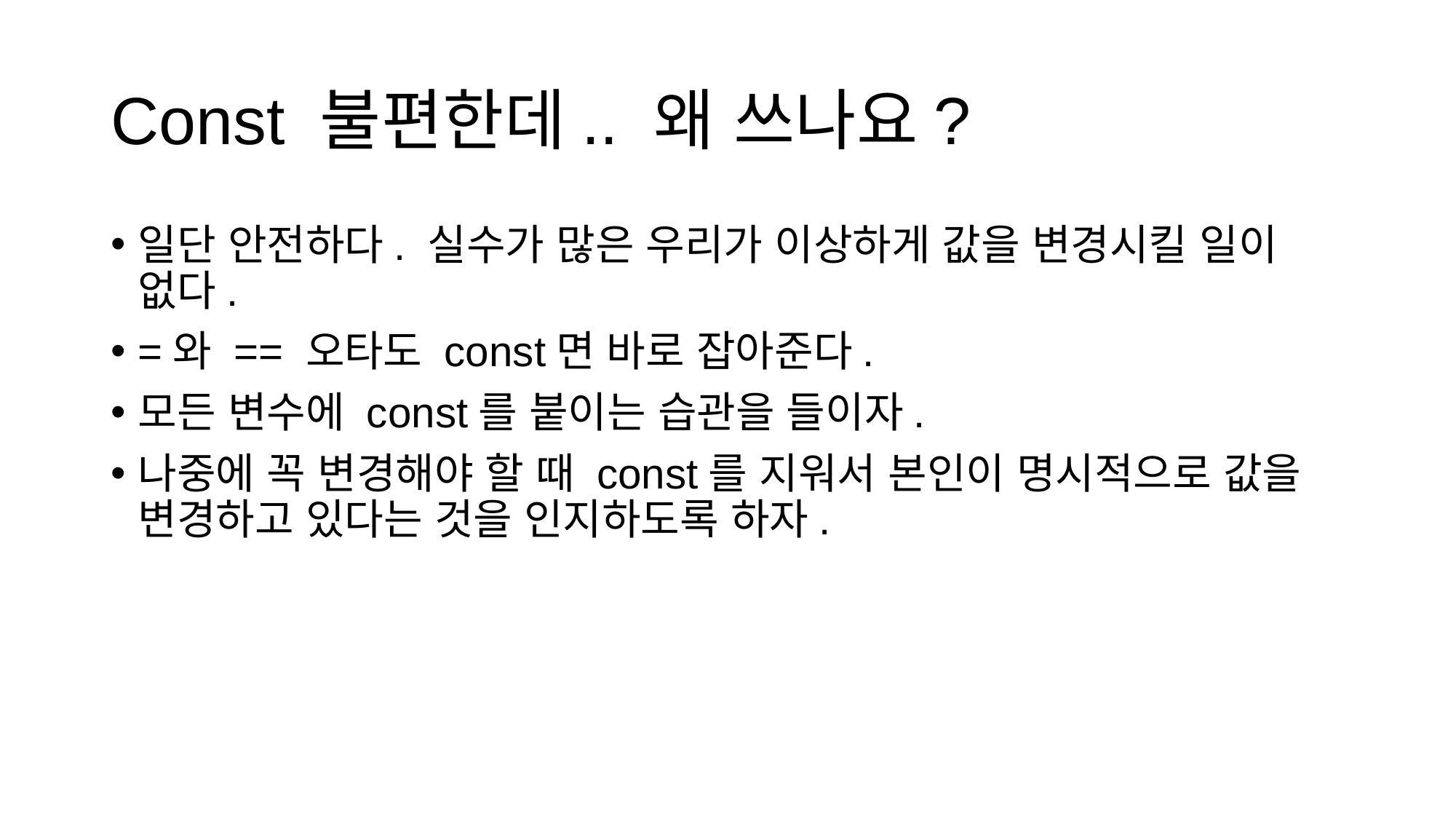

# Const 불편한데.. 왜 쓰나요?
일단 안전하다. 실수가 많은 우리가 이상하게 값을 변경시킬 일이 없다.
=와 == 오타도 const면 바로 잡아준다.
모든 변수에 const를 붙이는 습관을 들이자.
나중에 꼭 변경해야 할 때 const를 지워서 본인이 명시적으로 값을 변경하고 있다는 것을 인지하도록 하자.